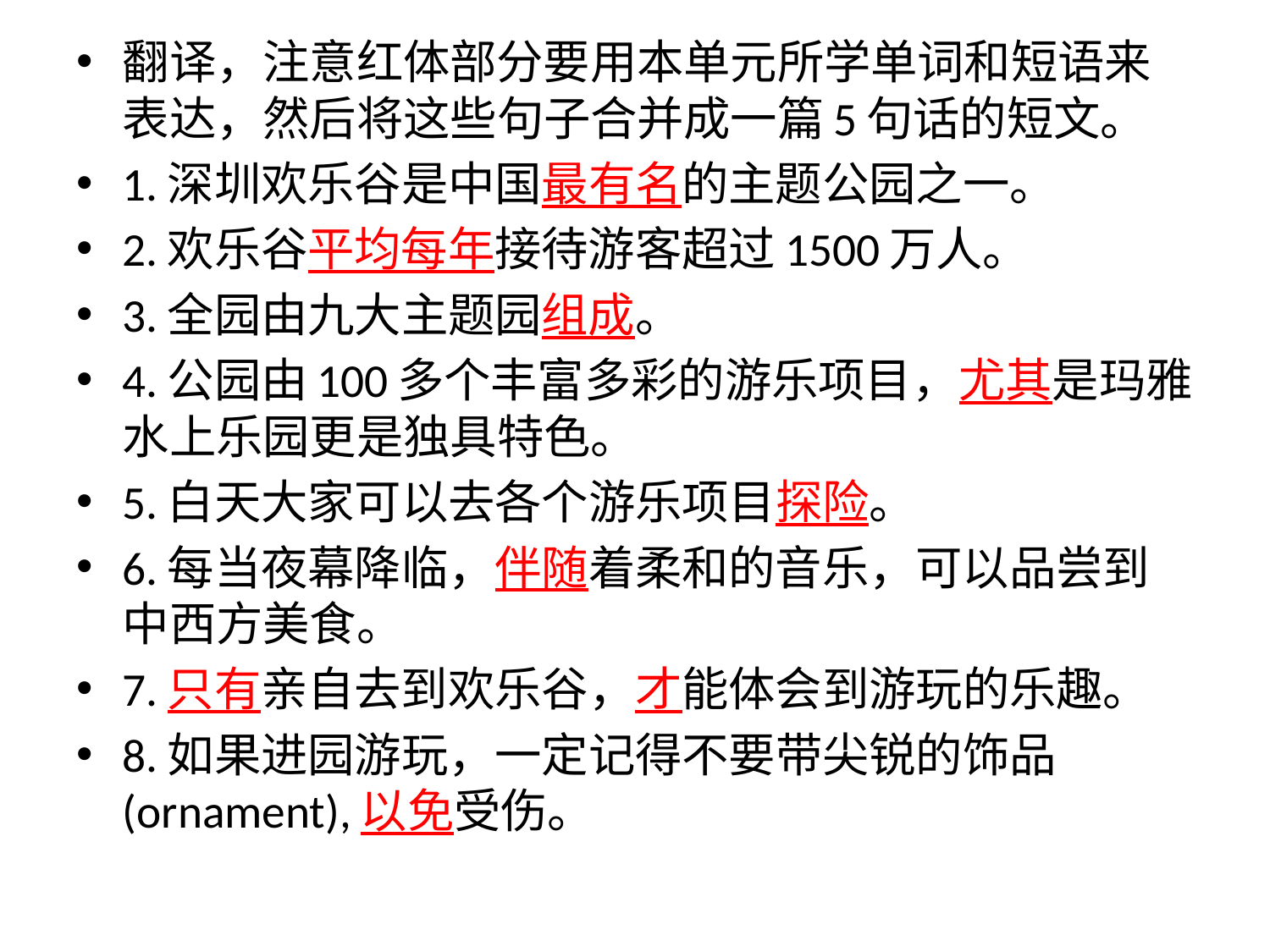

翻译，注意红体部分要用本单元所学单词和短语来表达，然后将这些句子合并成一篇5句话的短文。
1.深圳欢乐谷是中国最有名的主题公园之一。
2.欢乐谷平均每年接待游客超过1500万人。
3.全园由九大主题园组成。
4.公园由100多个丰富多彩的游乐项目，尤其是玛雅水上乐园更是独具特色。
5.白天大家可以去各个游乐项目探险。
6.每当夜幕降临，伴随着柔和的音乐，可以品尝到中西方美食。
7.只有亲自去到欢乐谷，才能体会到游玩的乐趣。
8.如果进园游玩，一定记得不要带尖锐的饰品(ornament),以免受伤。